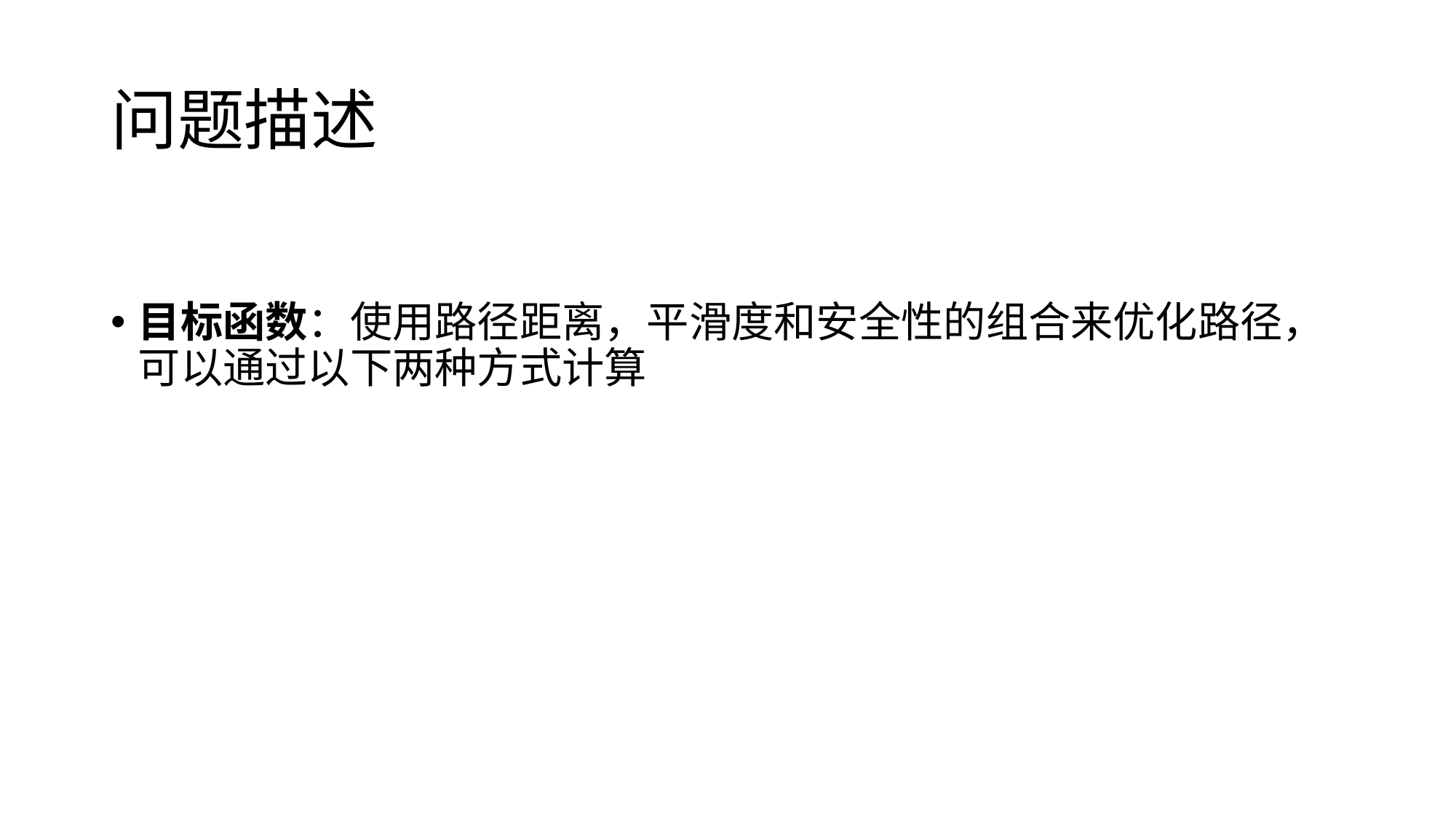

# 问题描述
目标函数：使用路径距离，平滑度和安全性的组合来优化路径，可以通过以下两种方式计算